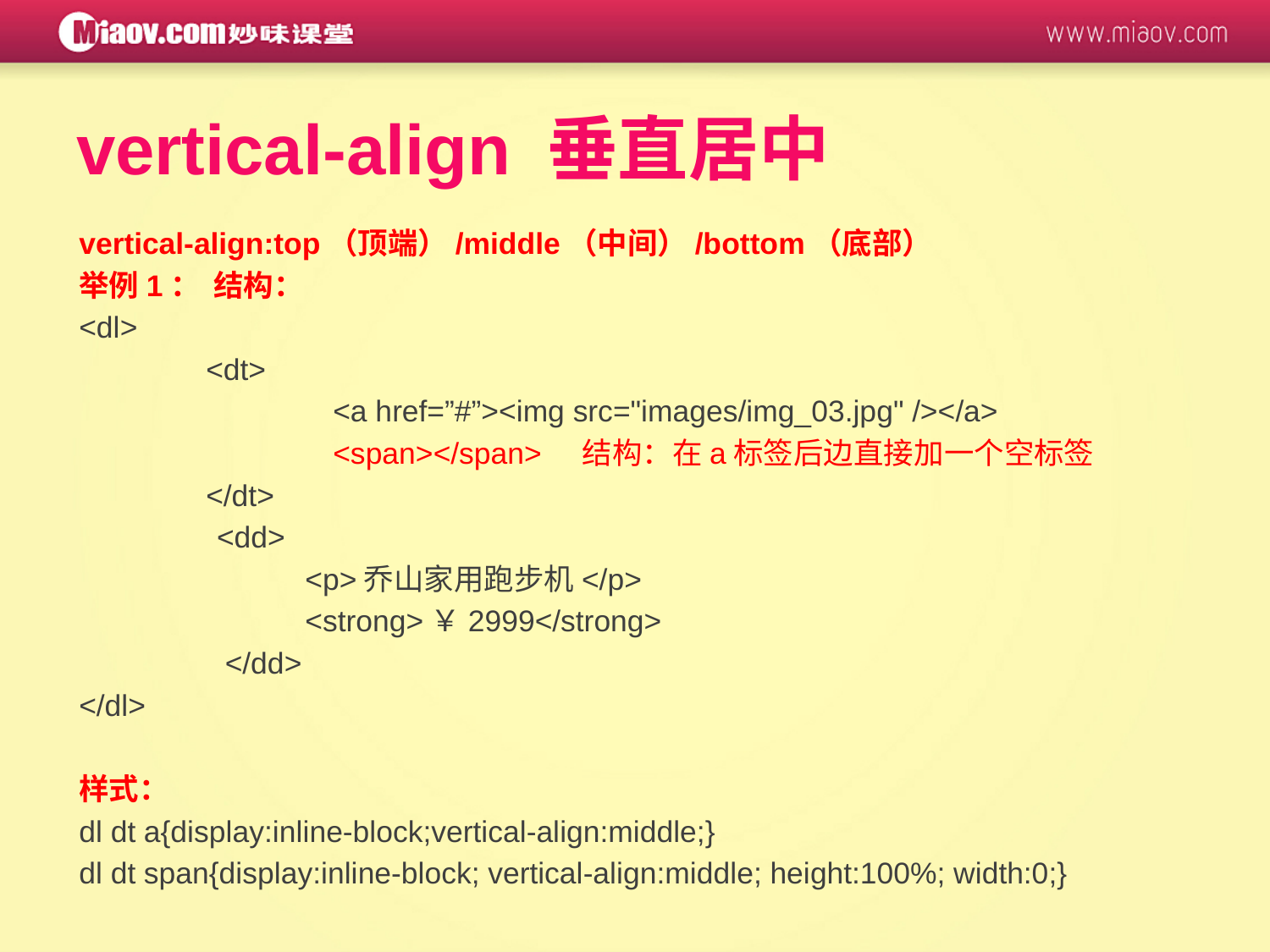

# vertical-align 垂直居中
vertical-align:top（顶端）/middle（中间）/bottom（底部）
举例1：  结构：
<dl>
        	<dt>
		<a href=”#”><img src="images/img_03.jpg" /></a>
		<span></span>    结构：在a标签后边直接加一个空标签
	</dt>
         <dd>
            <p>乔山家用跑步机</p>
            <strong>￥2999</strong>
          </dd>
</dl>

样式：
dl dt a{display:inline-block;vertical-align:middle;}
dl dt span{display:inline-block; vertical-align:middle; height:100%; width:0;}